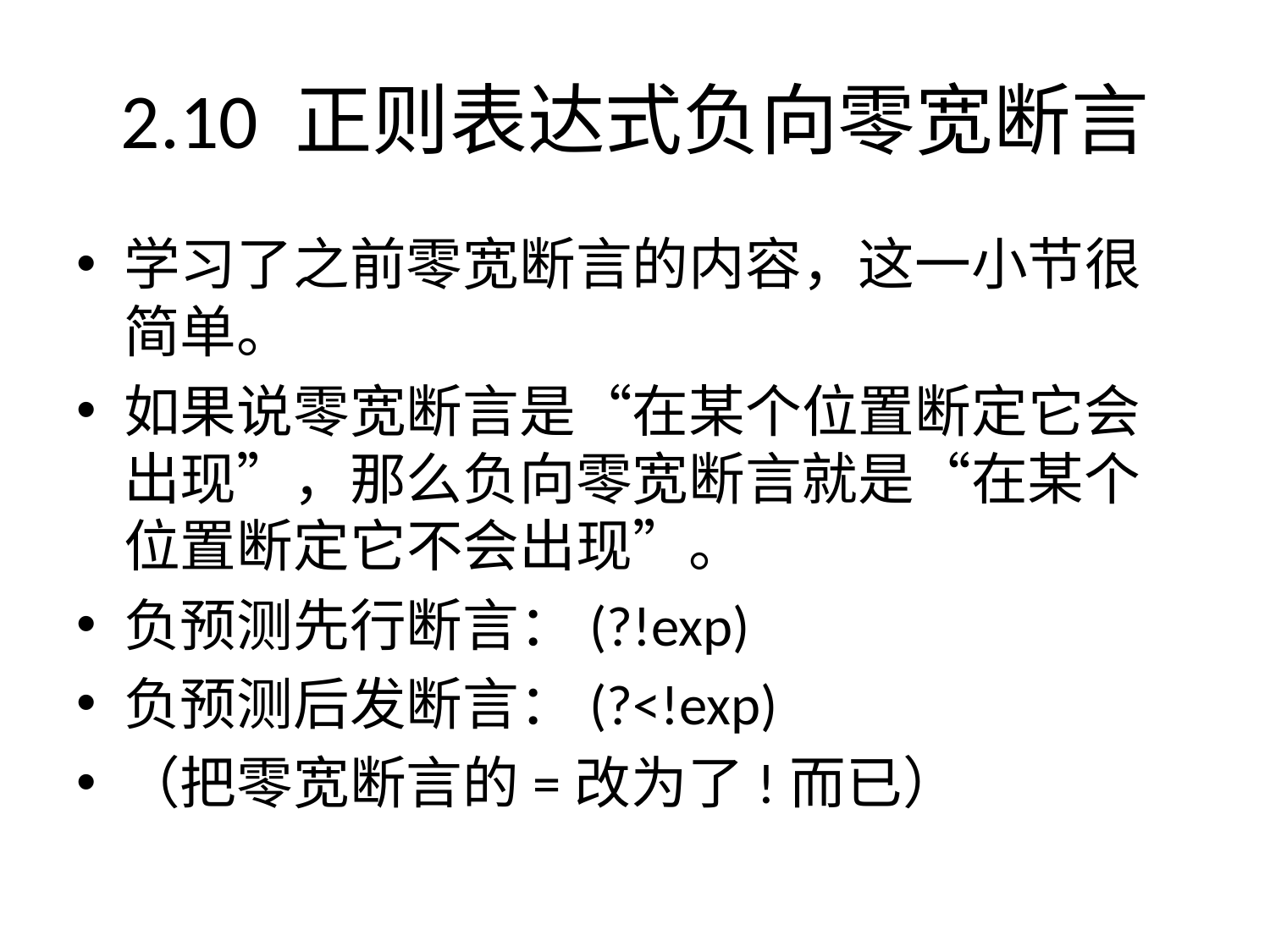

# 2.10 正则表达式负向零宽断言
学习了之前零宽断言的内容，这一小节很简单。
如果说零宽断言是“在某个位置断定它会出现”，那么负向零宽断言就是“在某个位置断定它不会出现”。
负预测先行断言：(?!exp)
负预测后发断言：(?<!exp)
（把零宽断言的=改为了!而已）